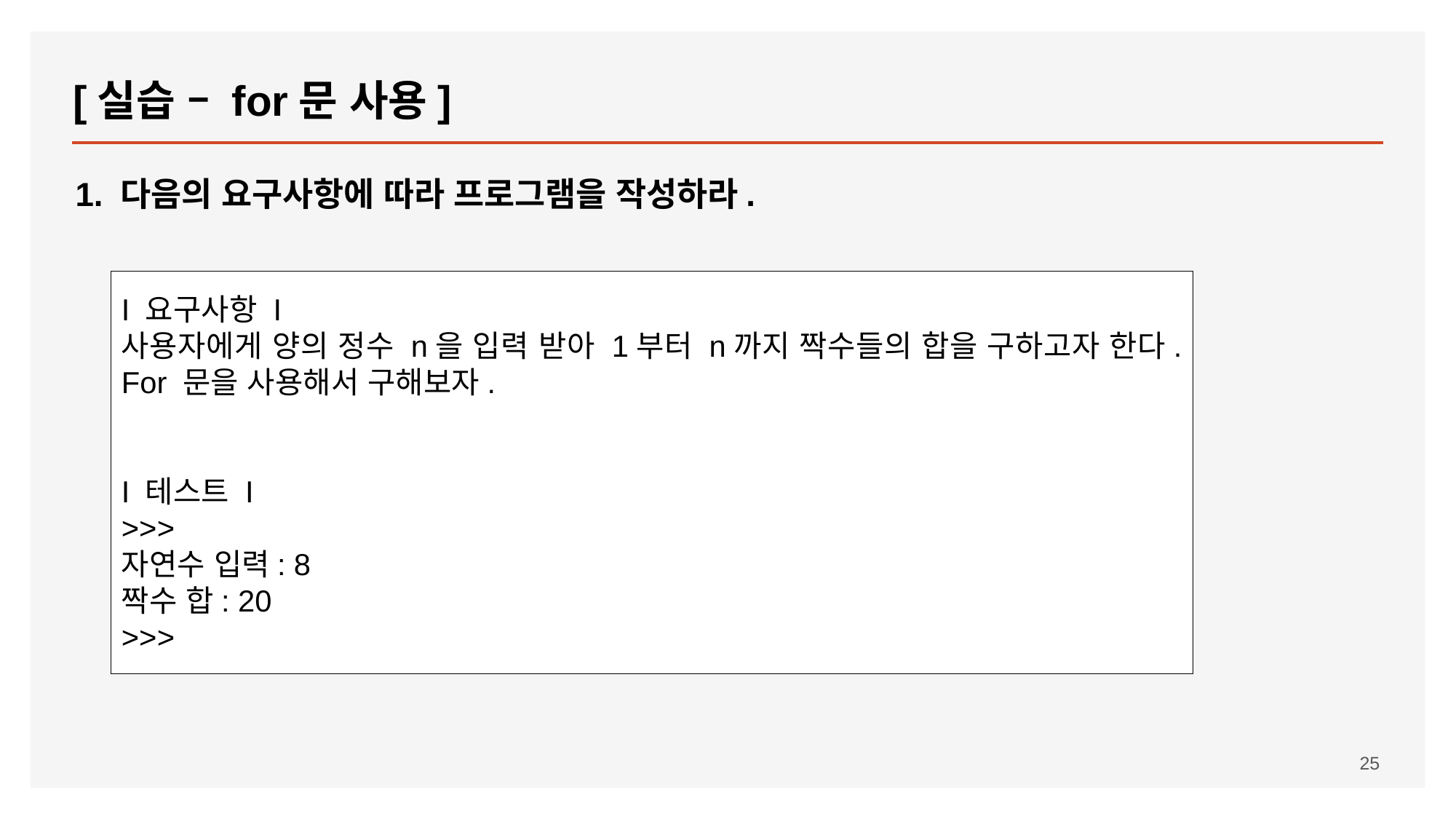

# [실습 – for문 사용]
1. 다음의 요구사항에 따라 프로그램을 작성하라.
I 요구사항 I
사용자에게 양의 정수 n을 입력 받아 1부터 n까지 짝수들의 합을 구하고자 한다. For 문을 사용해서 구해보자.

I 테스트 I
>>>
자연수 입력: 8
짝수 합: 20
>>>
25